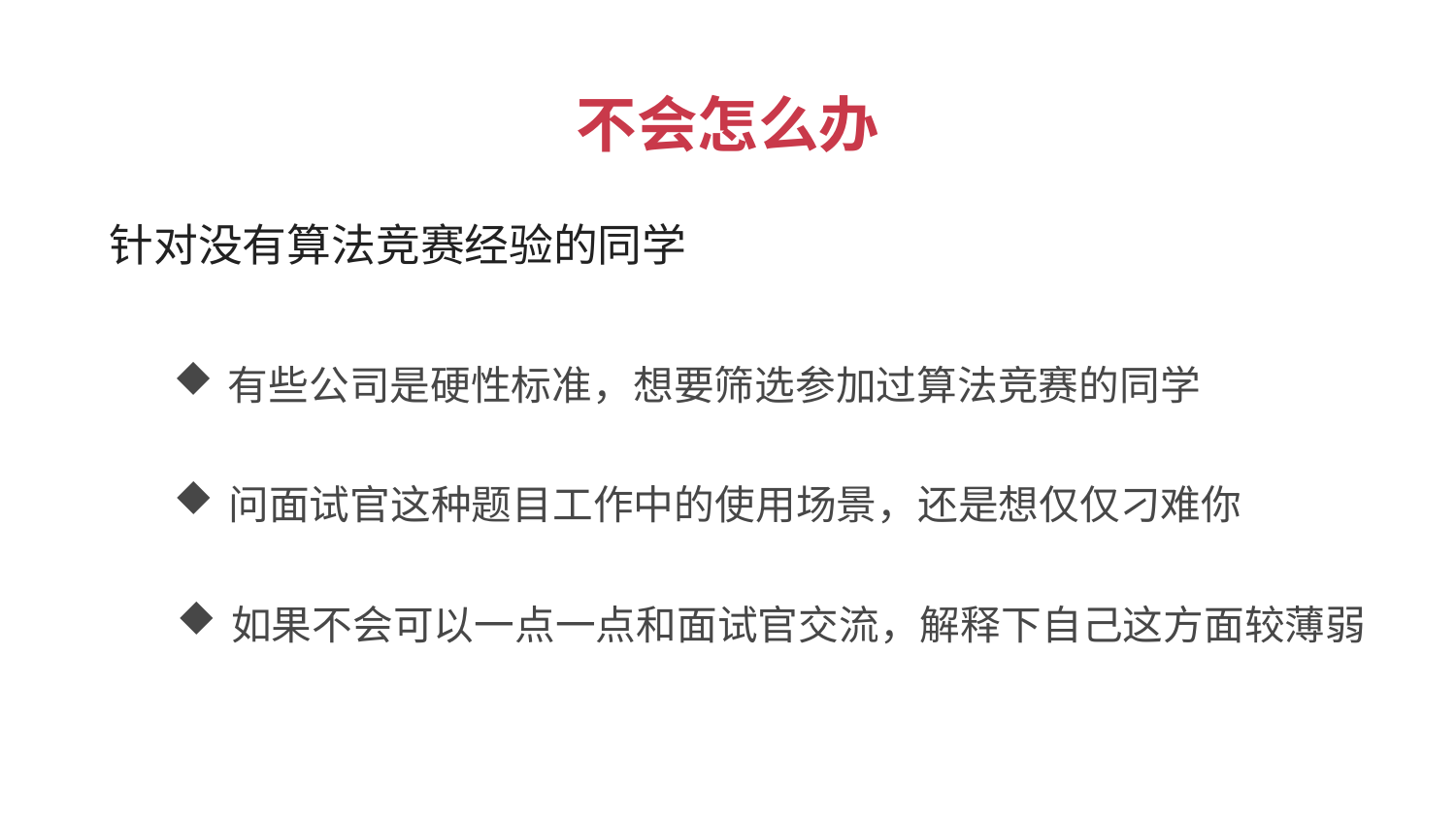

不会怎么办
 针对没有算法竞赛经验的同学
有些公司是硬性标准，想要筛选参加过算法竞赛的同学
问面试官这种题目工作中的使用场景，还是想仅仅刁难你
如果不会可以一点一点和面试官交流，解释下自己这方面较薄弱